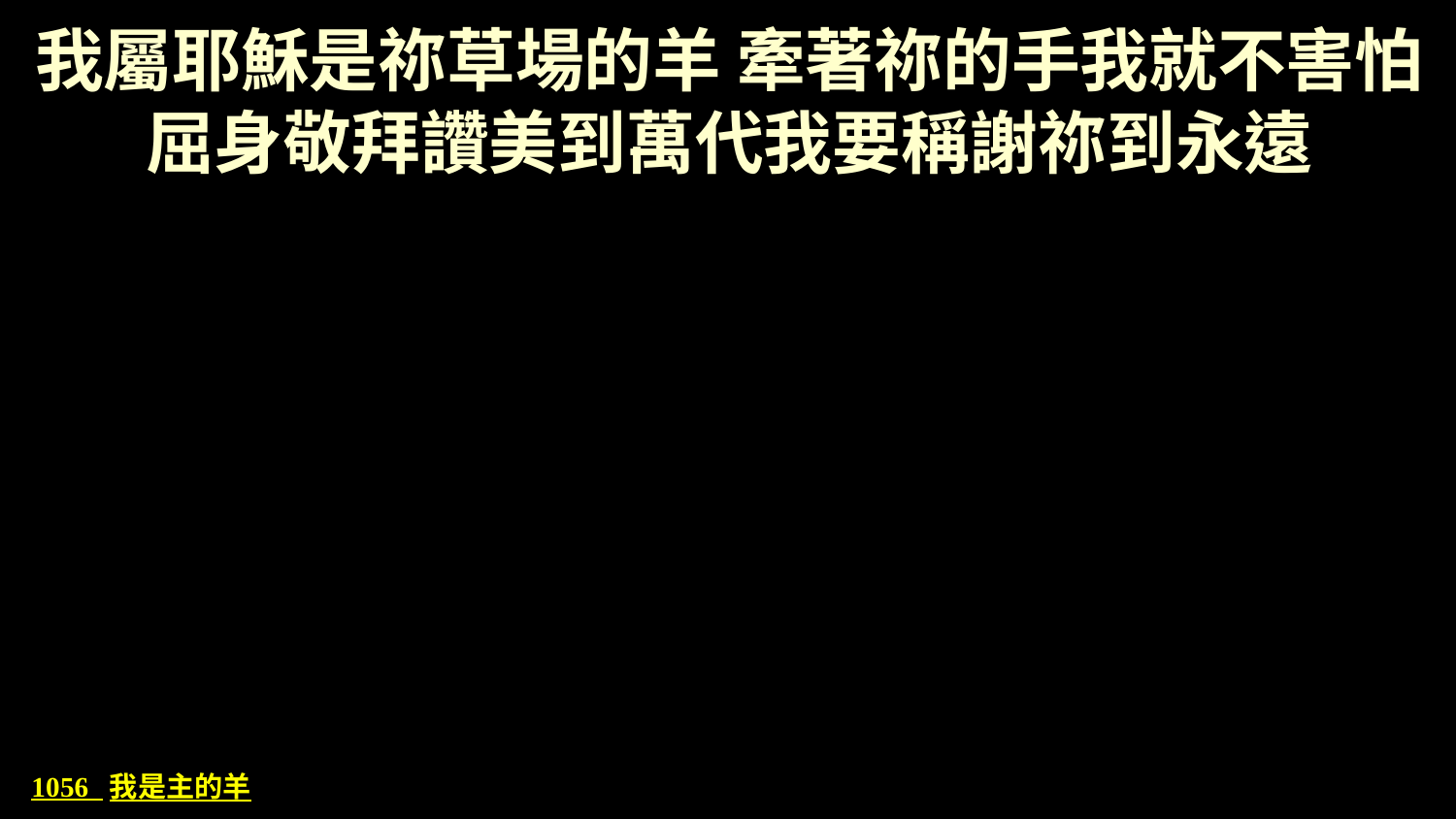

# 我屬耶穌是祢草場的羊 牽著祢的手我就不害怕 屈身敬拜讚美到萬代我要稱謝祢到永遠
1056  我是主的羊